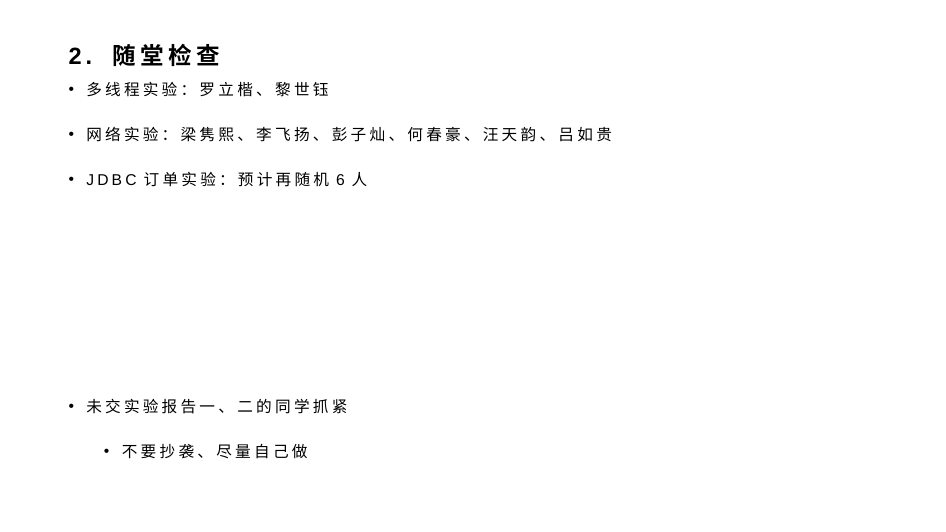

# 2. 随堂检查
多线程实验：罗立楷、黎世钰
网络实验：梁隽熙、李飞扬、彭子灿、何春豪、汪天韵、吕如贵
JDBC订单实验：预计再随机6人

未交实验报告一、二的同学抓紧
不要抄袭、尽量自己做